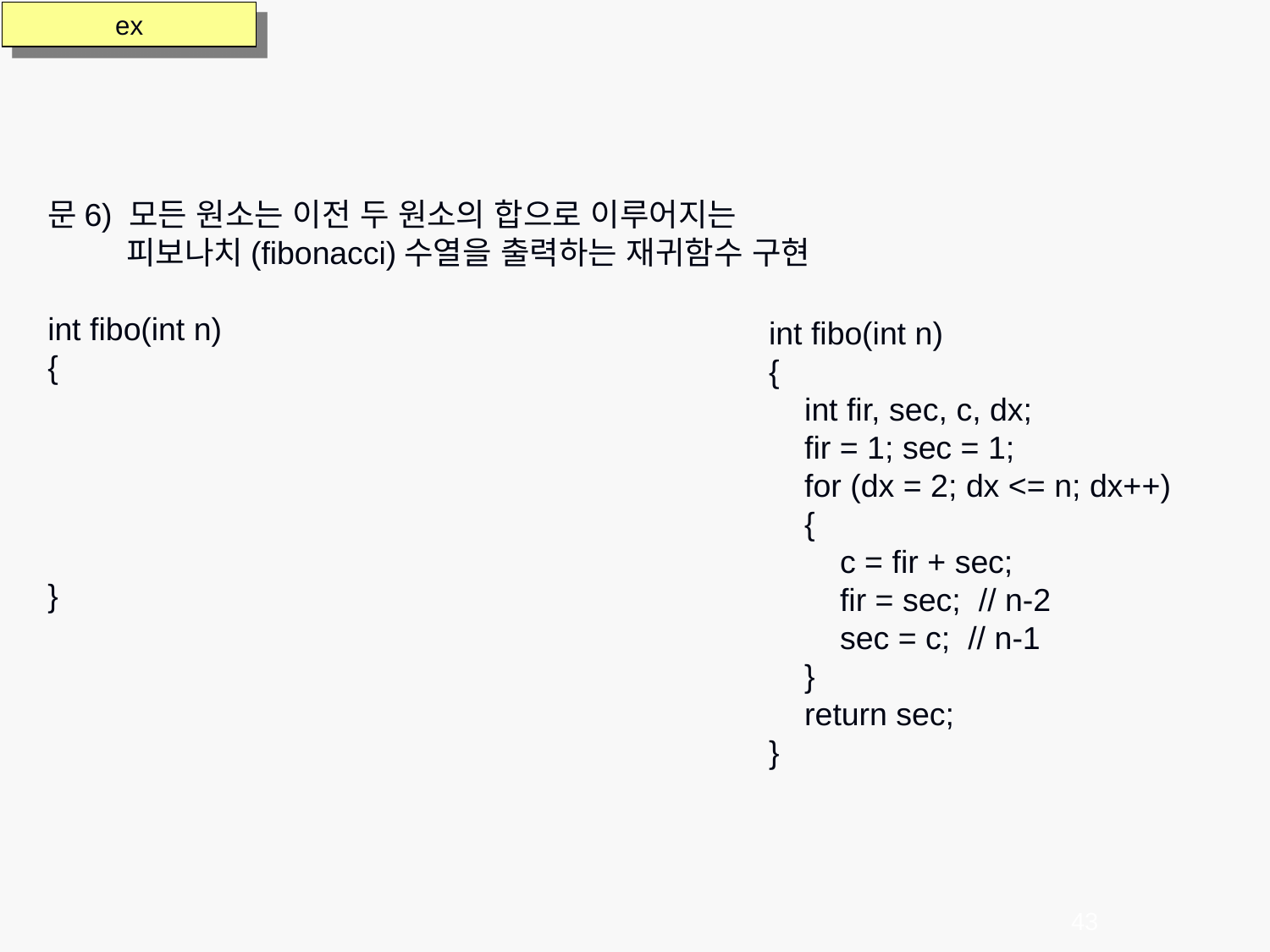

ex
문6) 모든 원소는 이전 두 원소의 합으로 이루어지는
        피보나치(fibonacci)수열을 출력하는 재귀함수 구현

int fibo(int n)
{

}
int fibo(int n)
{
    int fir, sec, c, dx;
    fir = 1; sec = 1;
    for (dx = 2; dx <= n; dx++)
    {
        c = fir + sec;
        fir = sec;  // n-2
        sec = c;  // n-1
    }
    return sec;
}
43